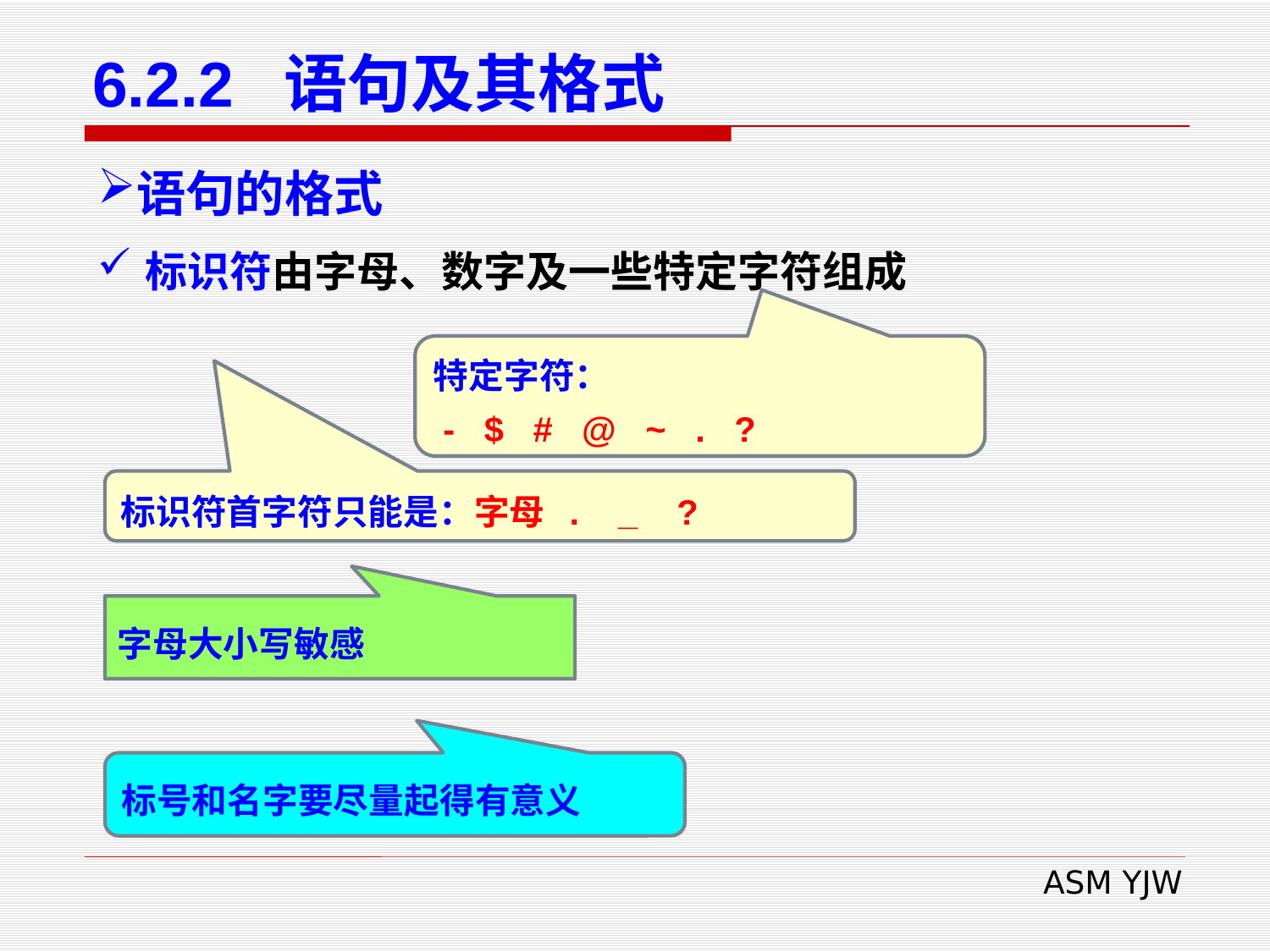

# 6.2.2  语句及其格式
语句的格式
标识符由字母、数字及一些特定字符组成
特定字符：
 -   $   #   @   ~   .   ?
标识符首字符只能是：字母  .    _    ?
字母大小写敏感
标号和名字要尽量起得有意义